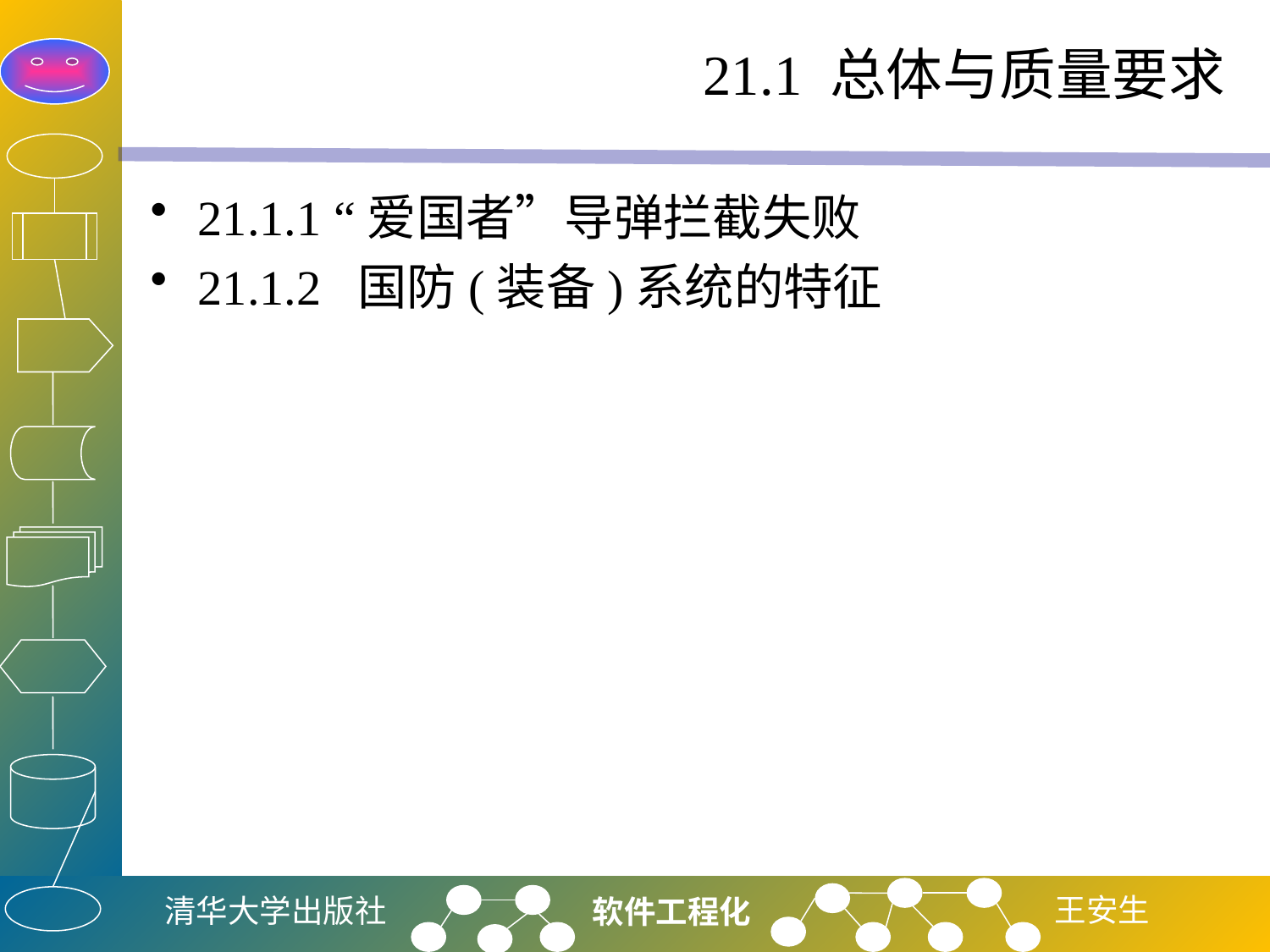

# 21.1 总体与质量要求
21.1.1 “爱国者”导弹拦截失败
21.1.2  国防(装备)系统的特征